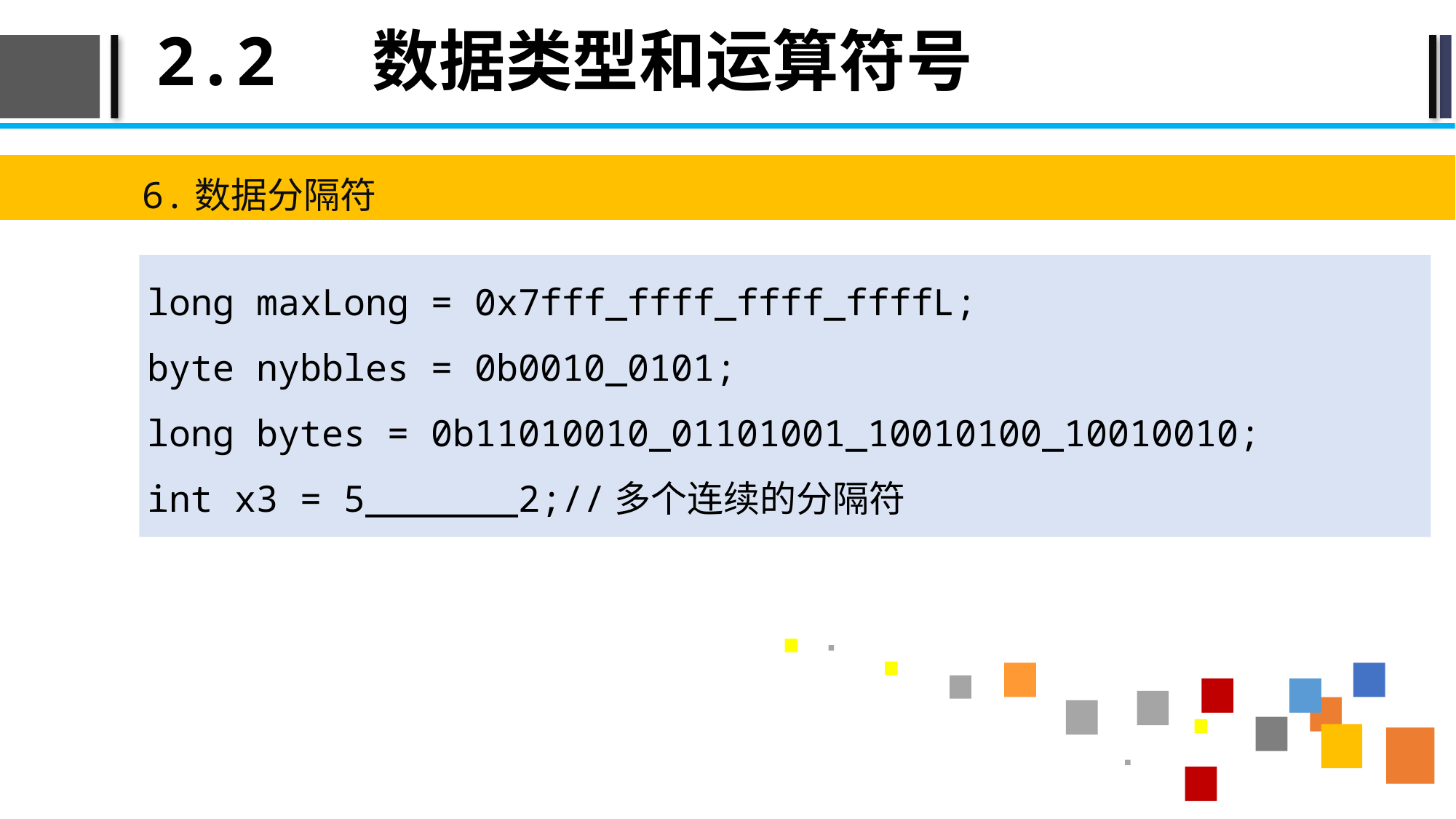

# 2.2  数据类型和运算符号

6.数据分隔符

long maxLong = 0x7fff_ffff_ffff_ffffL;
byte nybbles = 0b0010_0101;
long bytes = 0b11010010_01101001_10010100_10010010;
int x3 = 5_______2;//多个连续的分隔符